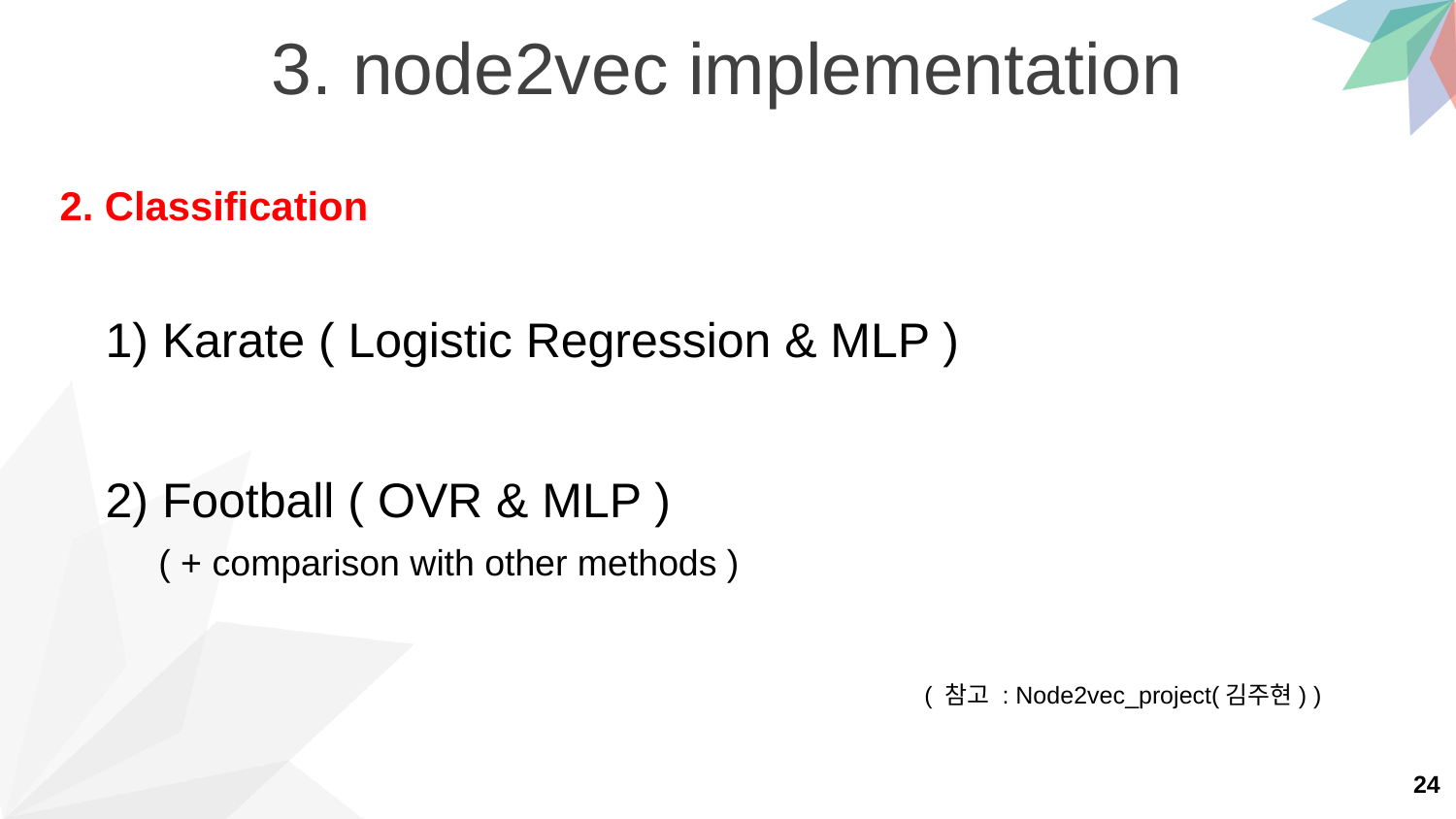

3. node2vec implementation
2. Classification
1) Karate ( Logistic Regression & MLP )
2) Football ( OVR & MLP )
   ( + comparison with other methods )
( 참고 : Node2vec_project(김주현) )
24